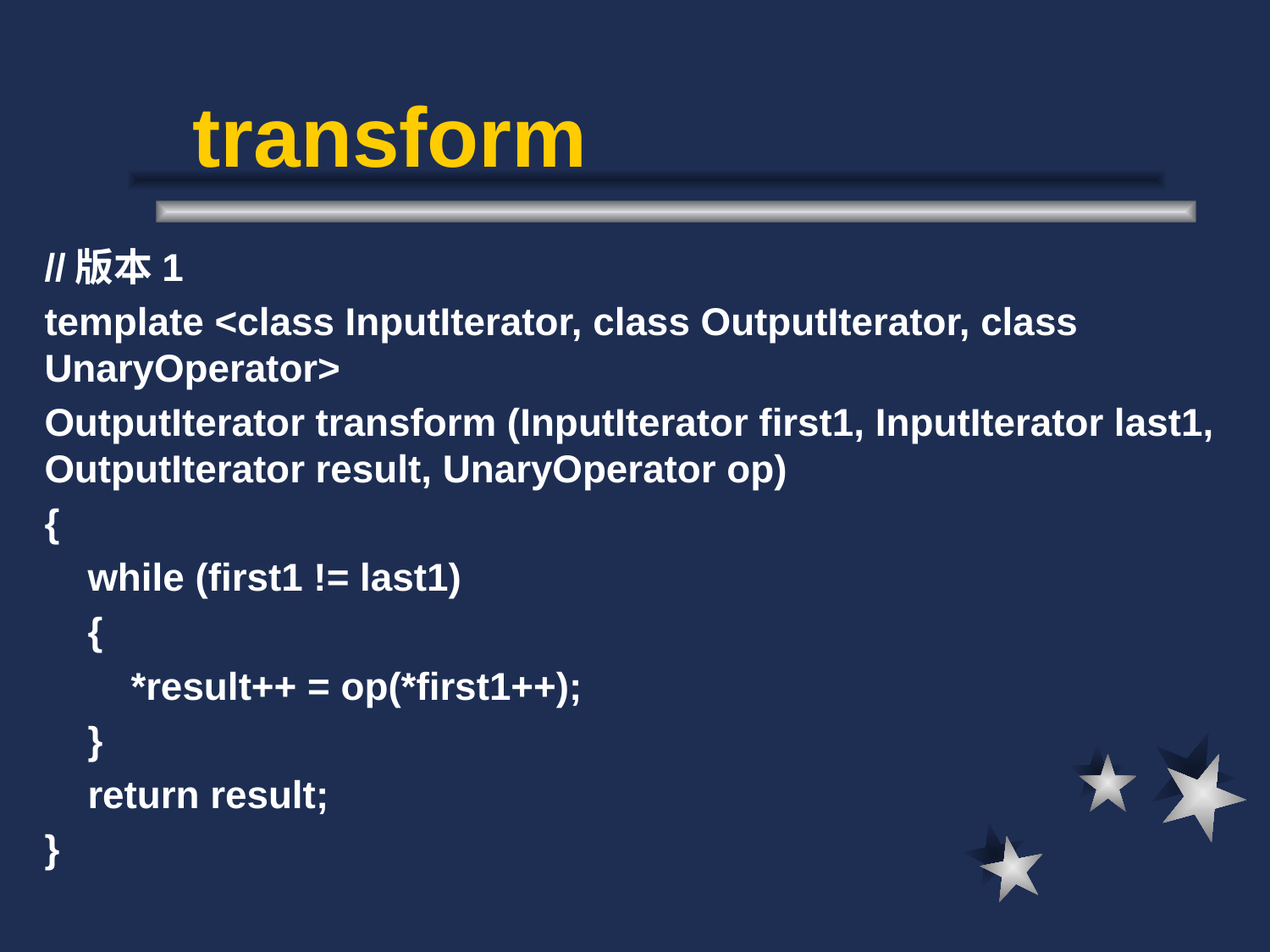

# transform
//版本1
template <class InputIterator, class OutputIterator, class UnaryOperator>
OutputIterator transform (InputIterator first1, InputIterator last1, OutputIterator result, UnaryOperator op)
{
    while (first1 != last1)
    {
        *result++ = op(*first1++);
    }
    return result;
}